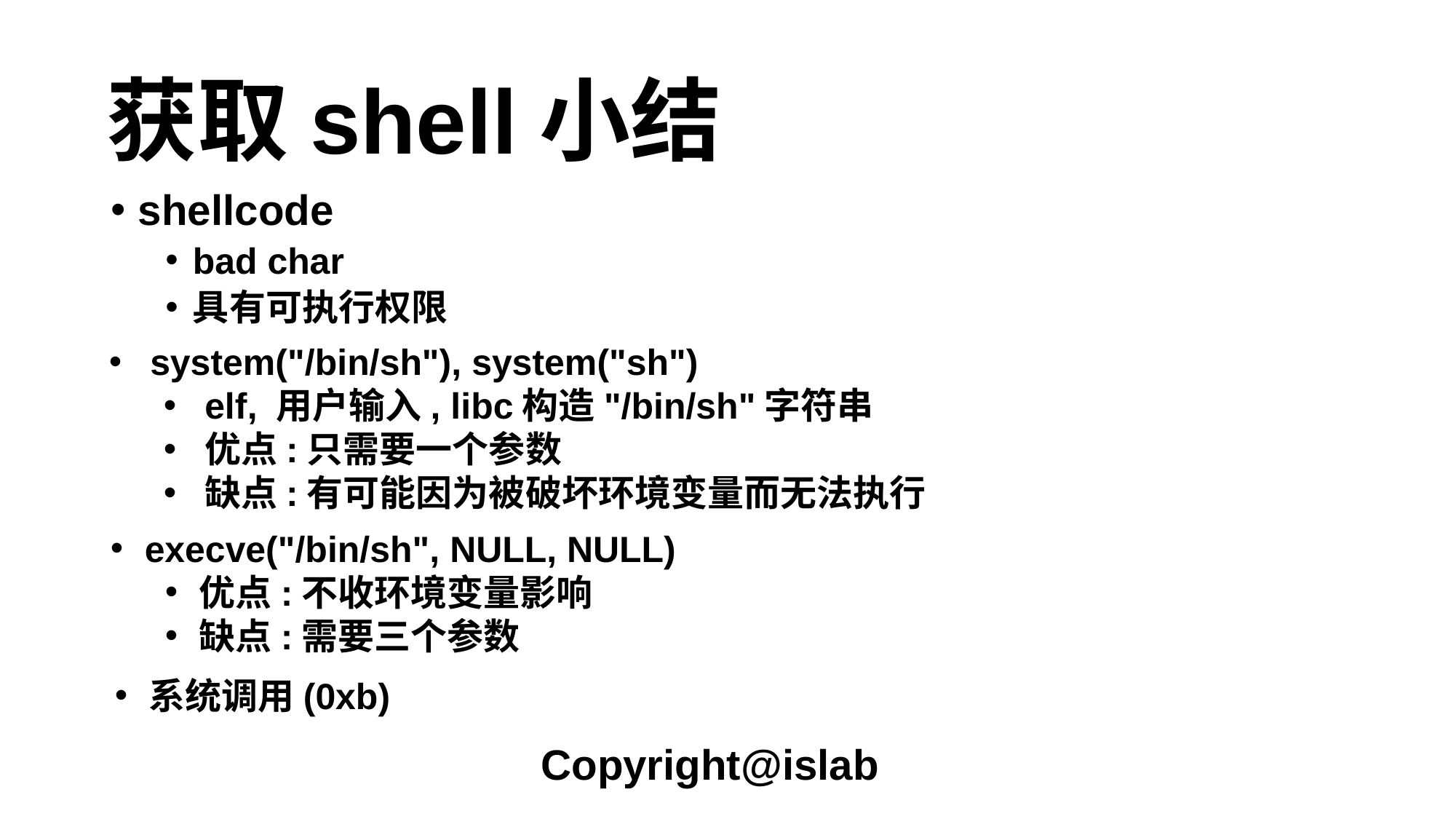

# 获取shell小结
shellcode
bad char
具有可执行权限

system("/bin/sh"), system("sh")
elf, 用户输入, libc构造"/bin/sh"字符串
优点:只需要一个参数
缺点:有可能因为被破坏环境变量而无法执行
execve("/bin/sh", NULL, NULL)
优点:不收环境变量影响
缺点:需要三个参数
系统调用(0xb)
Copyright@islab